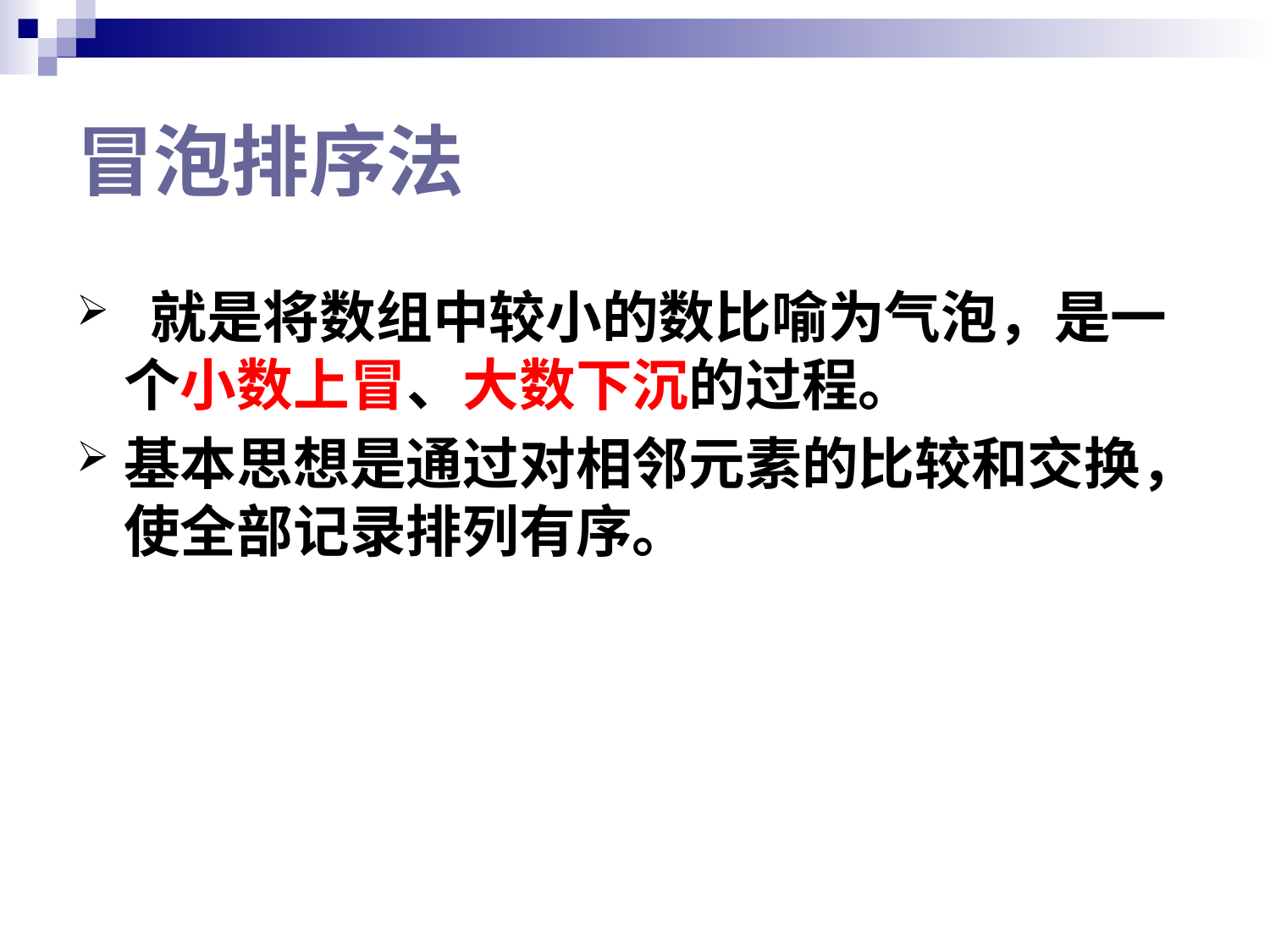

# 冒泡排序法
 就是将数组中较小的数比喻为气泡，是一个小数上冒、大数下沉的过程。
基本思想是通过对相邻元素的比较和交换，使全部记录排列有序。